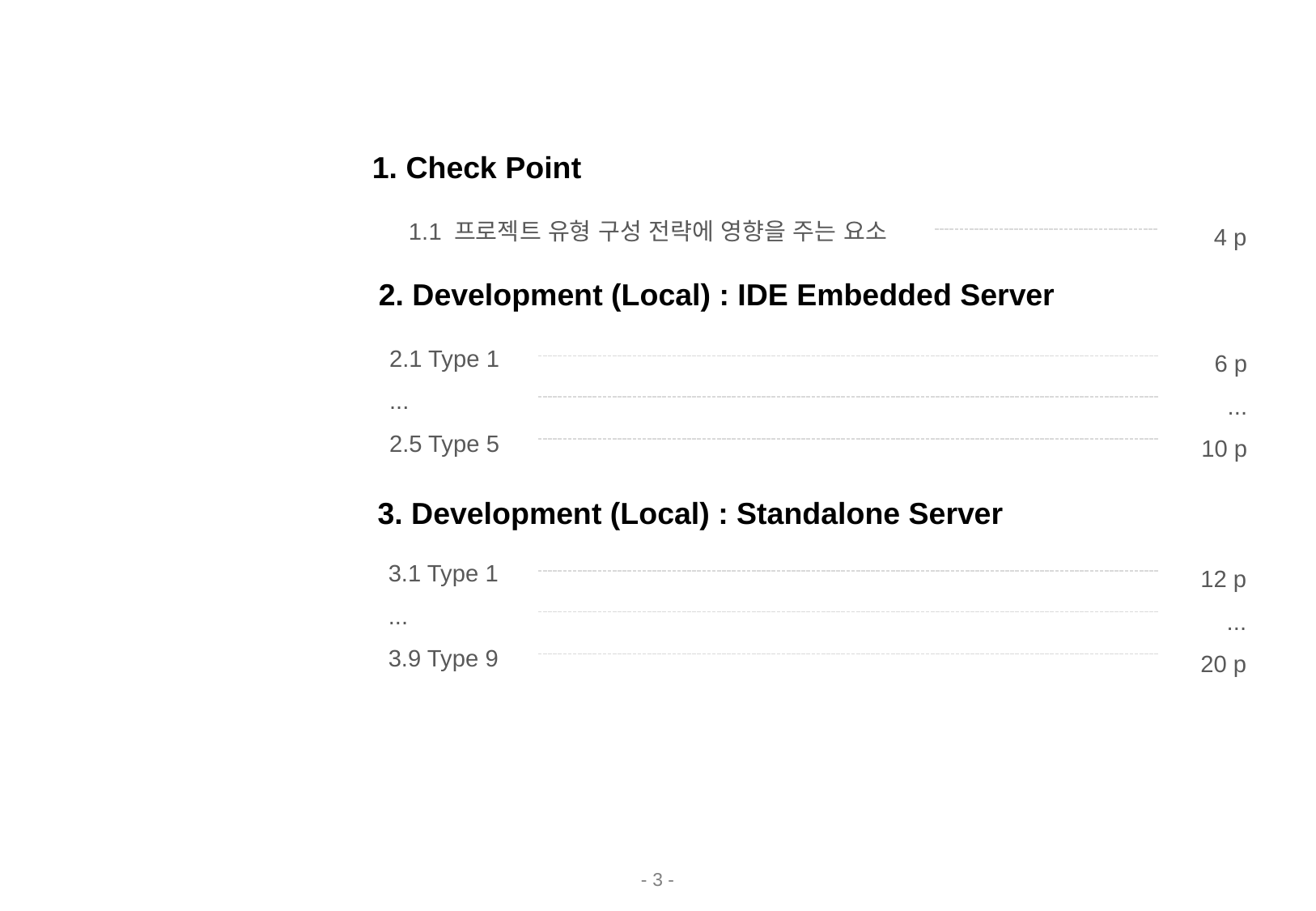

1. Check Point
1.1 프로젝트 유형 구성 전략에 영향을 주는 요소
 4 p
2. Development (Local) : IDE Embedded Server
2.1 Type 1
...
2.5 Type 5
 6 p
...
10 p
3. Development (Local) : Standalone Server
3.1 Type 1
...
3.9 Type 9
 12 p
...
20 p